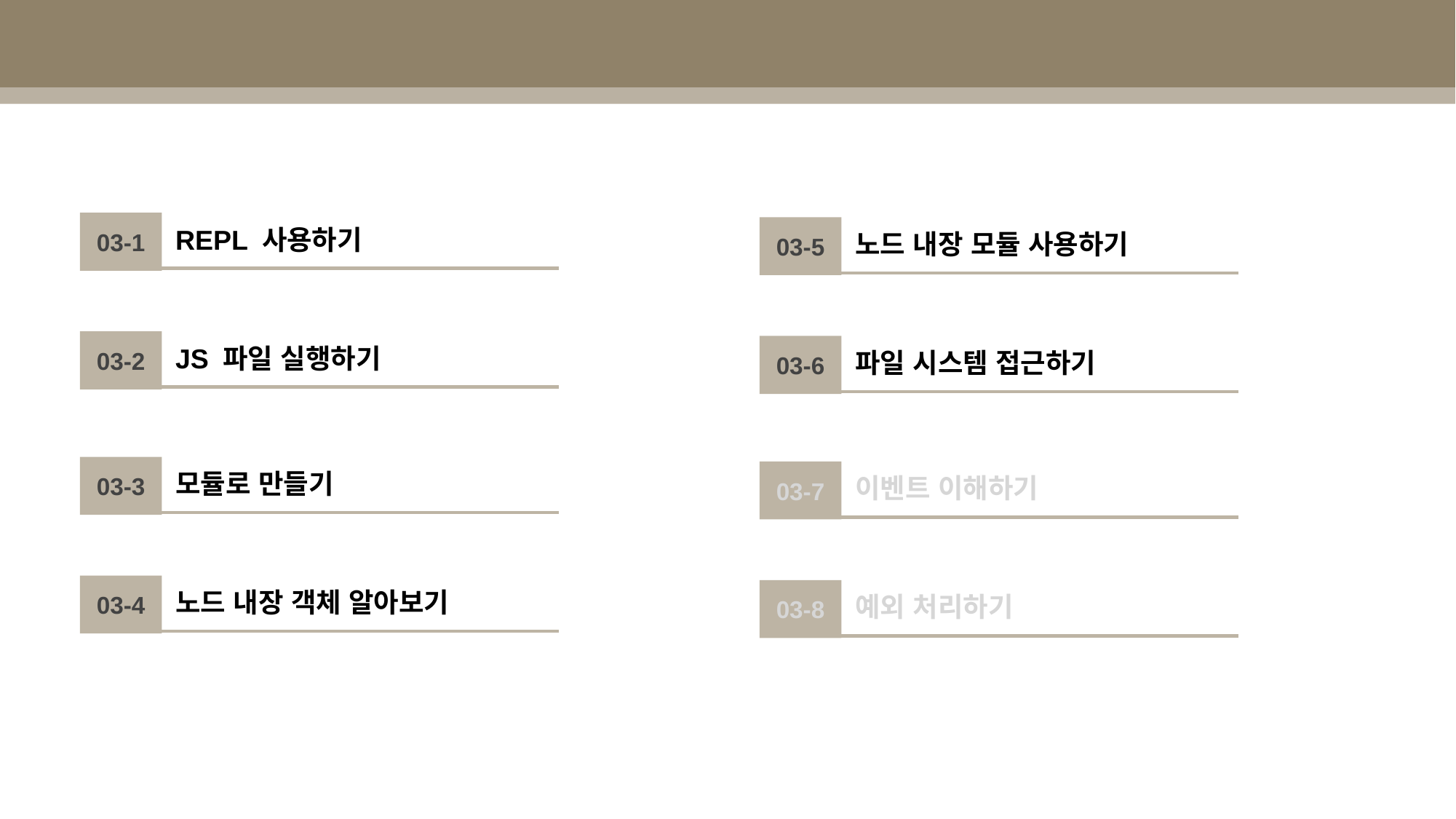

03-1
REPL 사용하기
03-5
노드 내장 모듈 사용하기
03-2
JS 파일 실행하기
03-6
파일 시스템 접근하기
03-3
모듈로 만들기
03-7
이벤트 이해하기
03-4
노드 내장 객체 알아보기
03-8
예외 처리하기